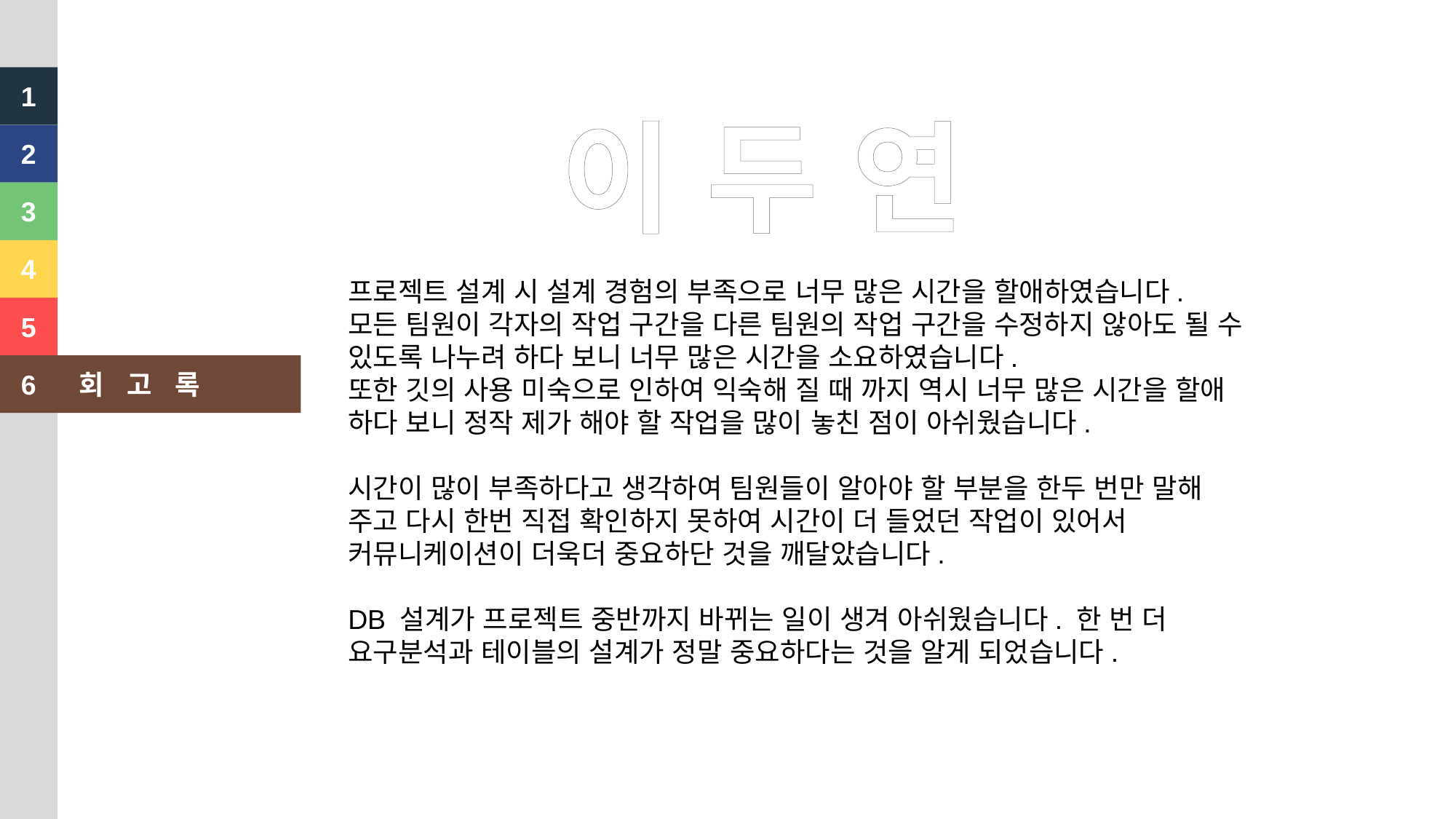

1
이 두 연

2

3

4
프로젝트 설계 시 설계 경험의 부족으로 너무 많은 시간을 할애하였습니다.
모든 팀원이 각자의 작업 구간을 다른 팀원의 작업 구간을 수정하지 않아도 될 수 있도록 나누려 하다 보니 너무 많은 시간을 소요하였습니다.
또한 깃의 사용 미숙으로 인하여 익숙해 질 때 까지 역시 너무 많은 시간을 할애 하다 보니 정작 제가 해야 할 작업을 많이 놓친 점이 아쉬웠습니다.

시간이 많이 부족하다고 생각하여 팀원들이 알아야 할 부분을 한두 번만 말해 주고 다시 한번 직접 확인하지 못하여 시간이 더 들었던 작업이 있어서 커뮤니케이션이 더욱더 중요하단 것을 깨달았습니다.

DB 설계가 프로젝트 중반까지 바뀌는 일이 생겨 아쉬웠습니다. 한 번 더 요구분석과 테이블의 설계가 정말 중요하다는 것을 알게 되었습니다.

5

6
회   고   록